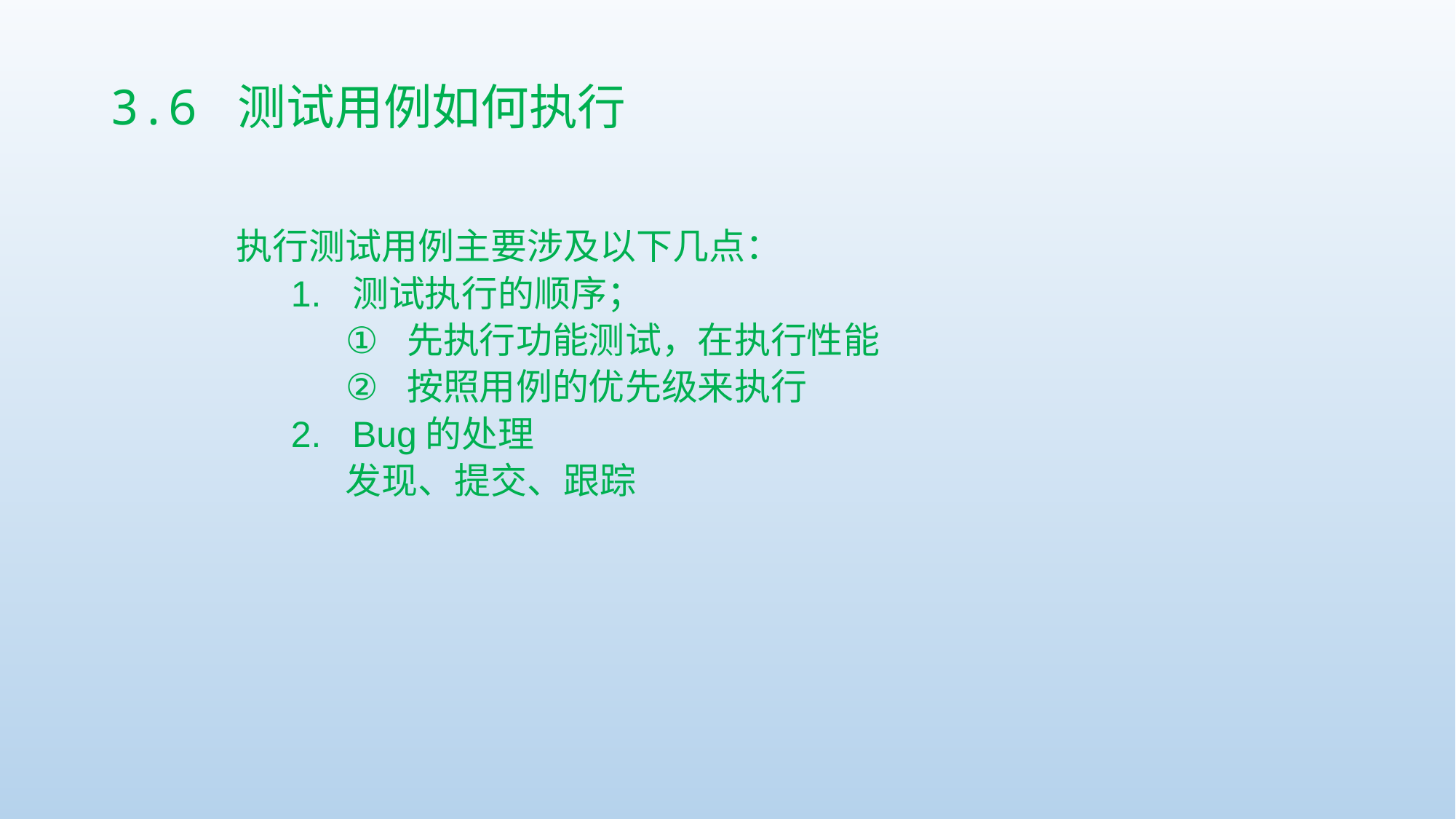

# 3.6 测试用例如何执行
执行测试用例主要涉及以下几点：
测试执行的顺序；
先执行功能测试，在执行性能
按照用例的优先级来执行
Bug的处理
发现、提交、跟踪